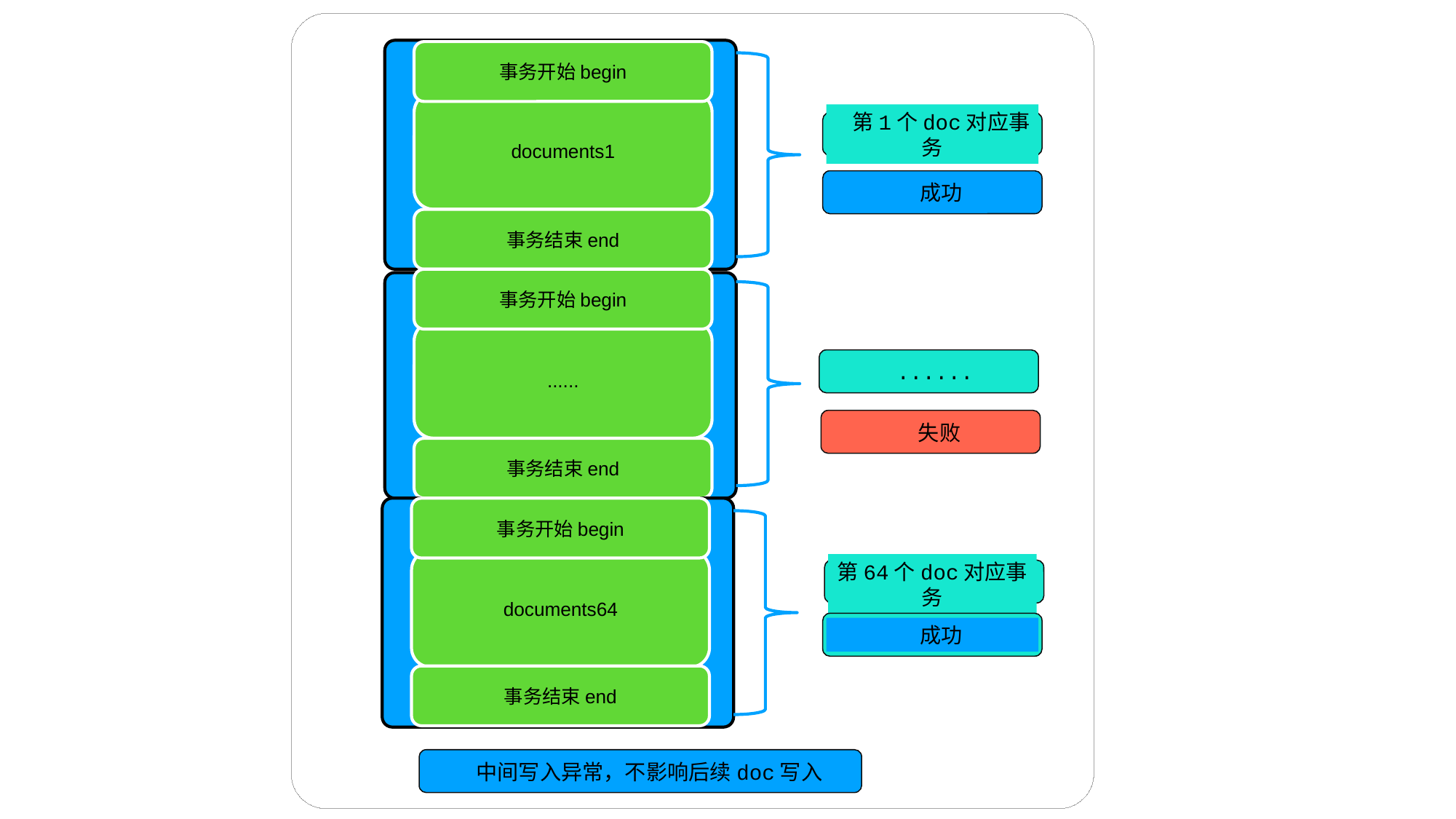

事务开始begin

documents1

 第1个doc对应事务

 成功
事务结束end
事务开始begin

......

 ......

 失败
事务结束end

事务开始begin

documents64

第64个doc对应事务

 成功
事务结束end

 中间写入异常，不影响后续doc写入